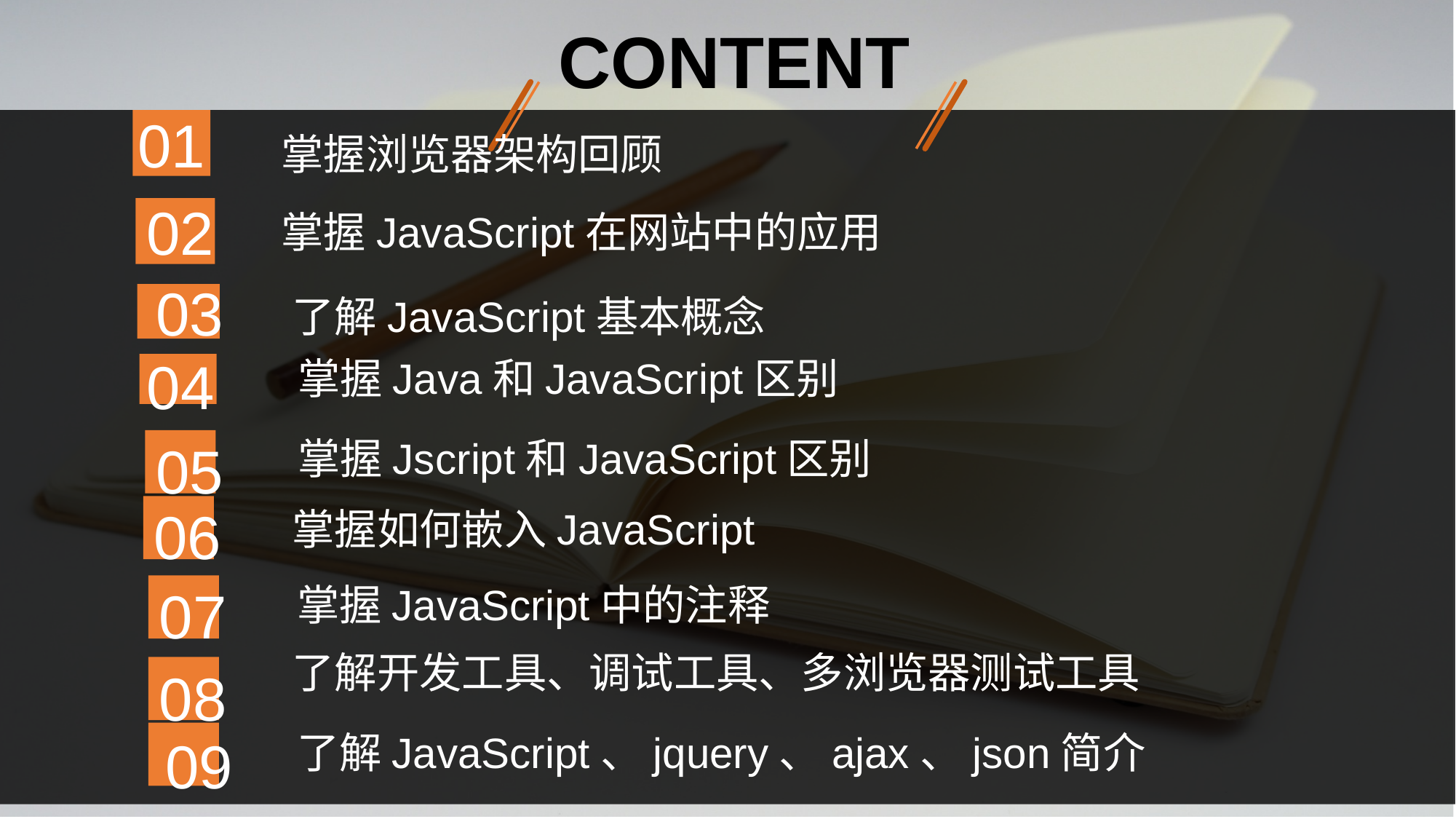

CONTENT
01

掌握浏览器架构回顾
02

掌握JavaScript在网站中的应用
03

了解JavaScript基本概念
04

掌握Java和JavaScript区别
掌握Jscript和JavaScript区别
05

06

掌握如何嵌入JavaScript
掌握JavaScript中的注释
07

了解开发工具、调试工具、多浏览器测试工具

08

了解JavaScript、jquery、ajax、json简介

09